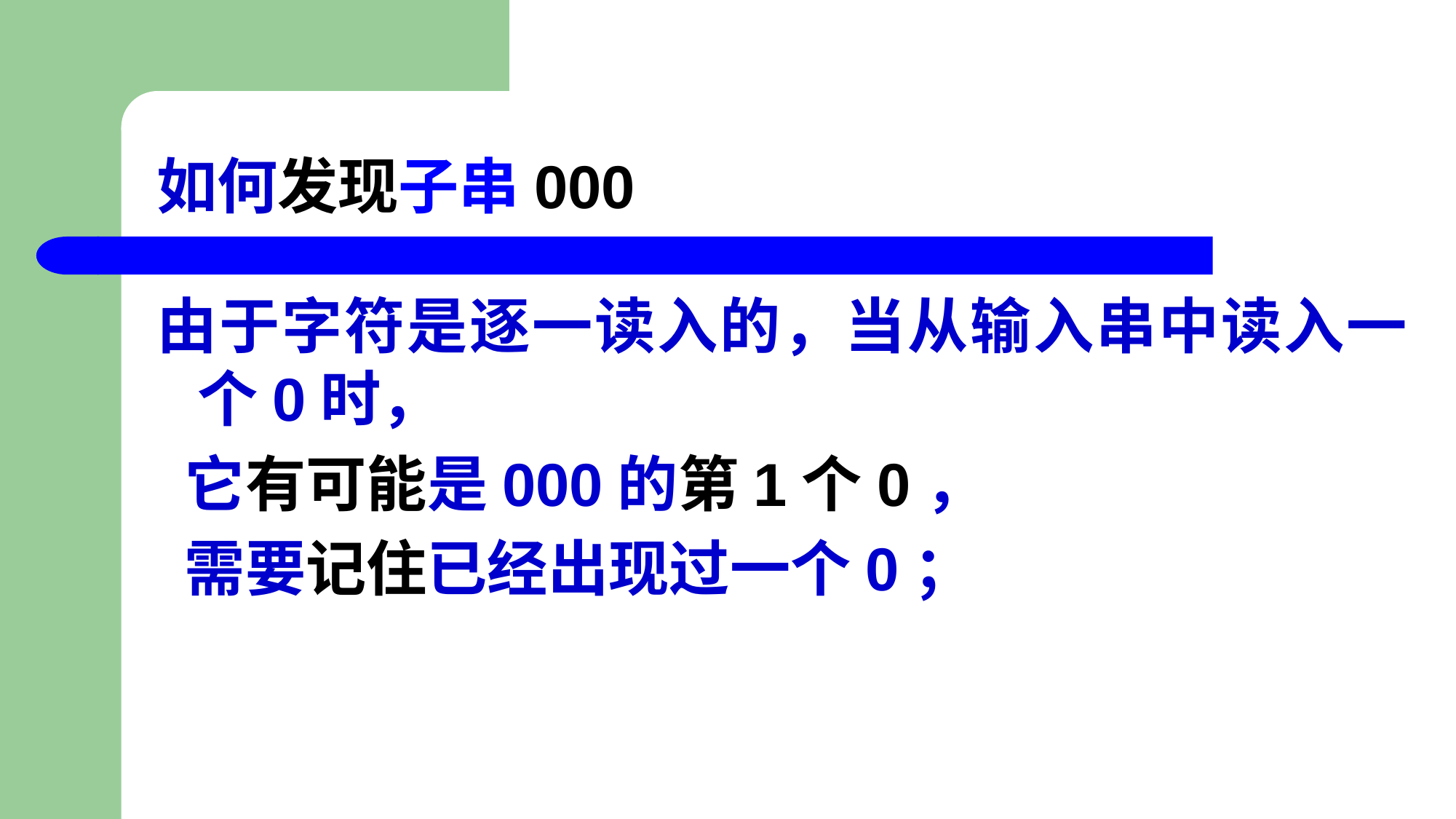

# 如何发现子串000
由于字符是逐一读入的，当从输入串中读入一个0时，
 它有可能是000的第1个0，
 需要记住已经出现过一个0；